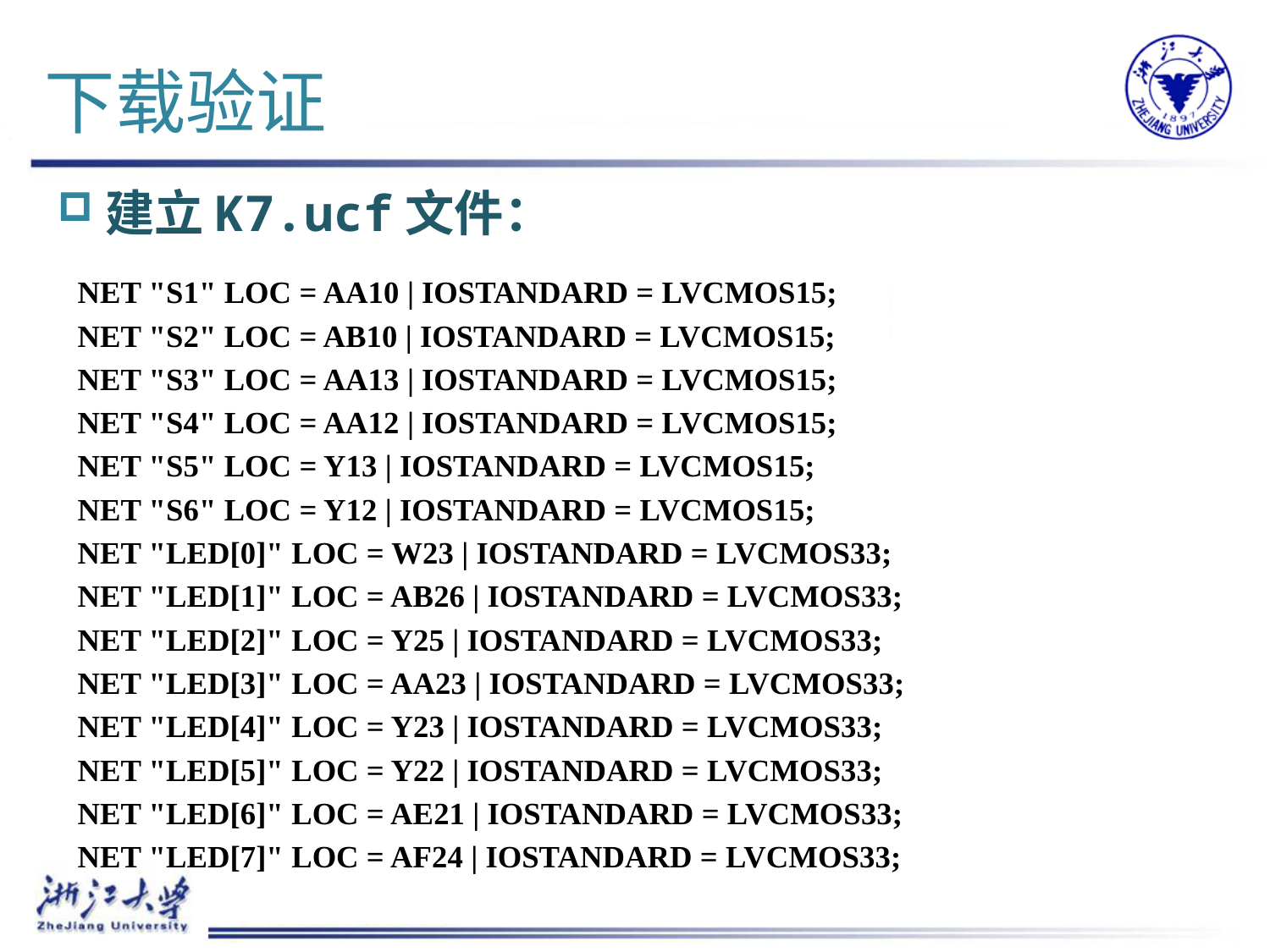

# 下载验证
建立K7.ucf文件：
NET "S1" LOC = AA10 | IOSTANDARD = LVCMOS15;
NET "S2" LOC = AB10 | IOSTANDARD = LVCMOS15;
NET "S3" LOC = AA13 | IOSTANDARD = LVCMOS15;
NET "S4" LOC = AA12 | IOSTANDARD = LVCMOS15;
NET "S5" LOC = Y13 | IOSTANDARD = LVCMOS15;
NET "S6" LOC = Y12 | IOSTANDARD = LVCMOS15;
NET "LED[0]" LOC = W23 | IOSTANDARD = LVCMOS33;
NET "LED[1]" LOC = AB26 | IOSTANDARD = LVCMOS33;
NET "LED[2]" LOC = Y25 | IOSTANDARD = LVCMOS33;
NET "LED[3]" LOC = AA23 | IOSTANDARD = LVCMOS33;
NET "LED[4]" LOC = Y23 | IOSTANDARD = LVCMOS33;
NET "LED[5]" LOC = Y22 | IOSTANDARD = LVCMOS33;
NET "LED[6]" LOC = AE21 | IOSTANDARD = LVCMOS33;
NET "LED[7]" LOC = AF24 | IOSTANDARD = LVCMOS33;